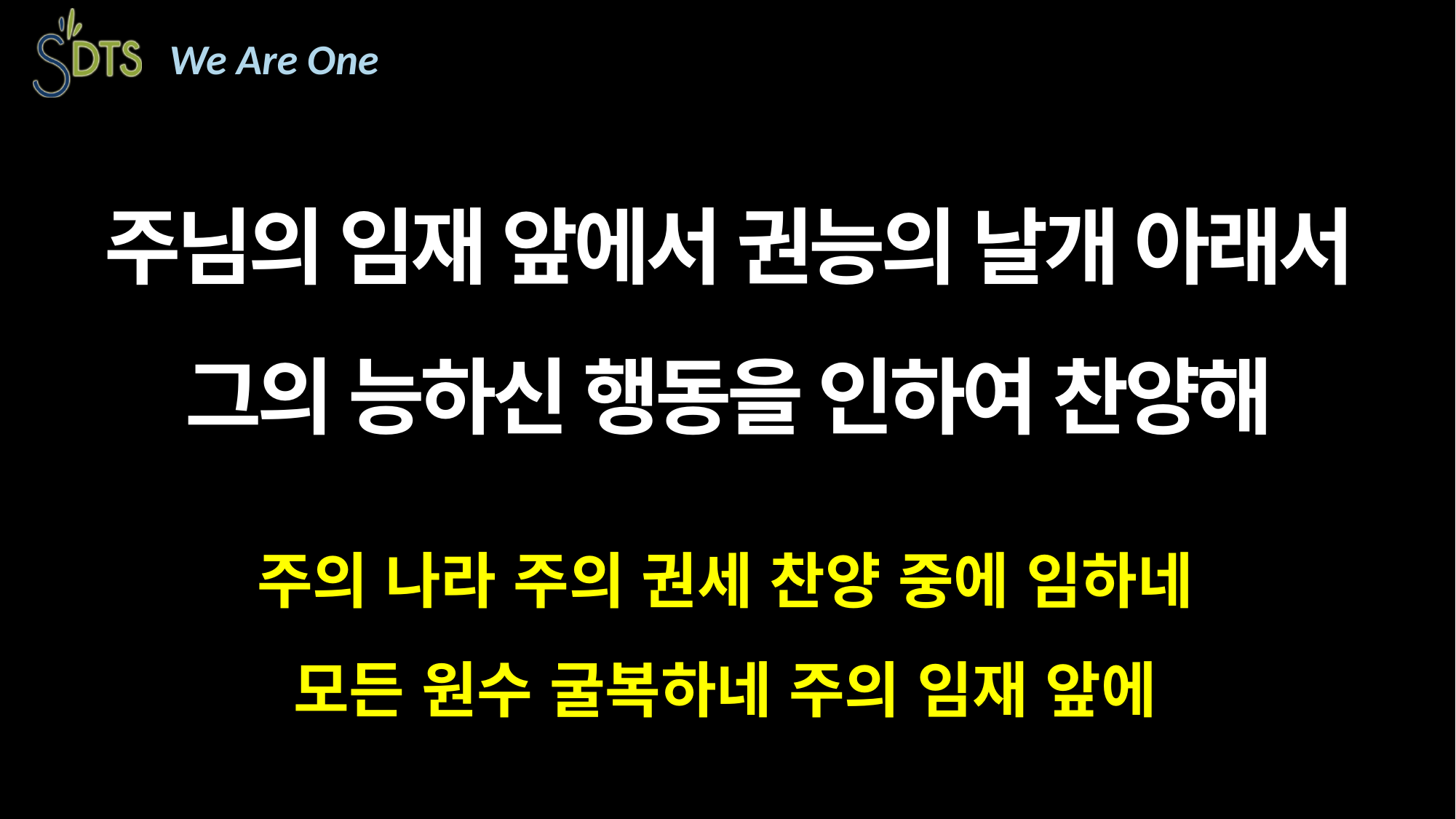

주님의 임재 앞에서 권능의 날개 아래서
그의 능하신 행동을 인하여 찬양해
주의 나라 주의 권세 찬양 중에 임하네
모든 원수 굴복하네 주의 임재 앞에